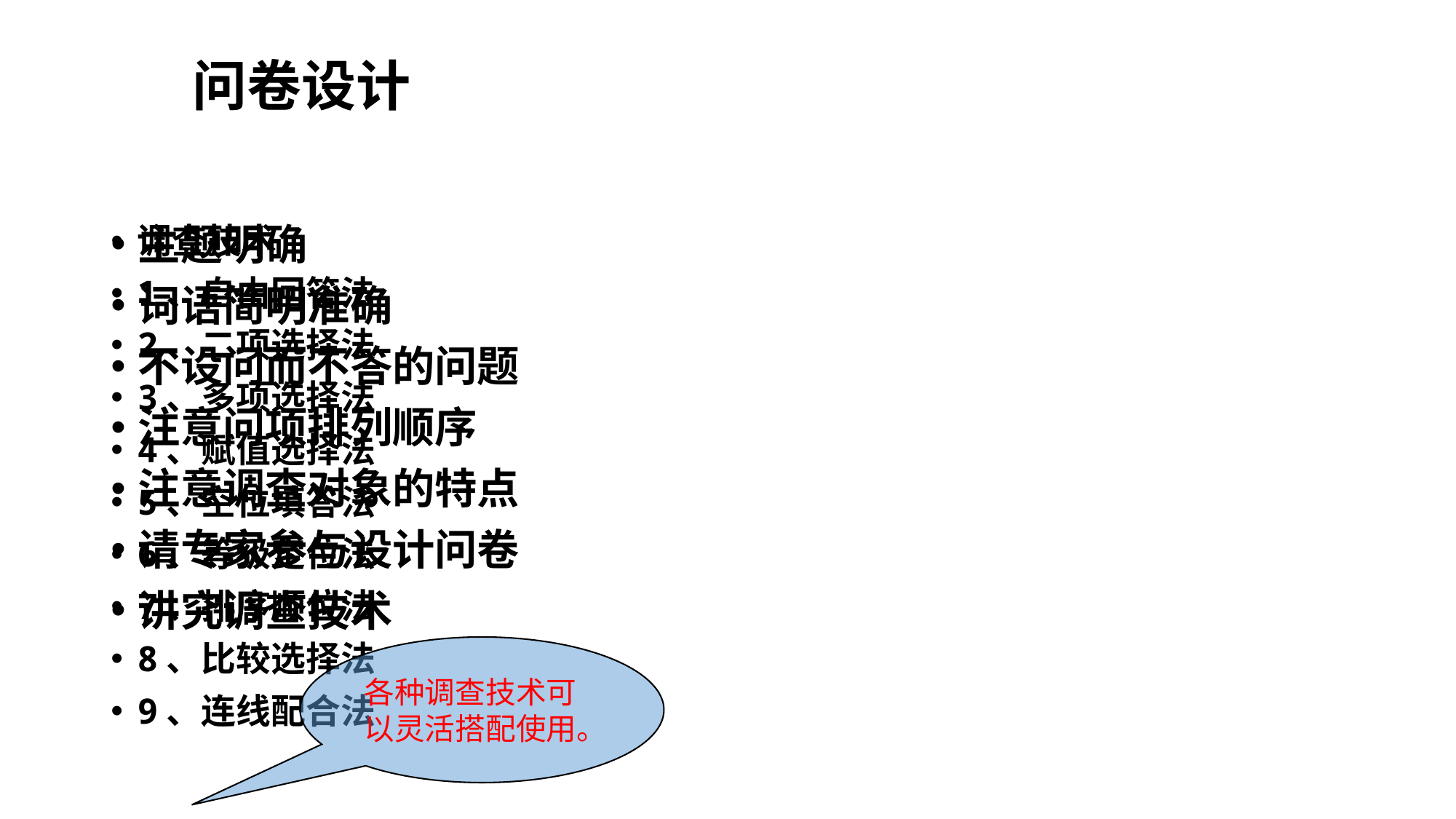

# 问卷设计
主题明确
词语简明准确
不设问而不答的问题
注意问项排列顺序
注意调查对象的特点
请专家参与设计问卷
讲究调查技术
调查技术
1、自由回答法
2、二项选择法
3、多项选择法
4、赋值选择法
5、空位填答法
6、等级定位法
7、排序顺位法
8、比较选择法
9、连线配合法
各种调查技术可以灵活搭配使用。